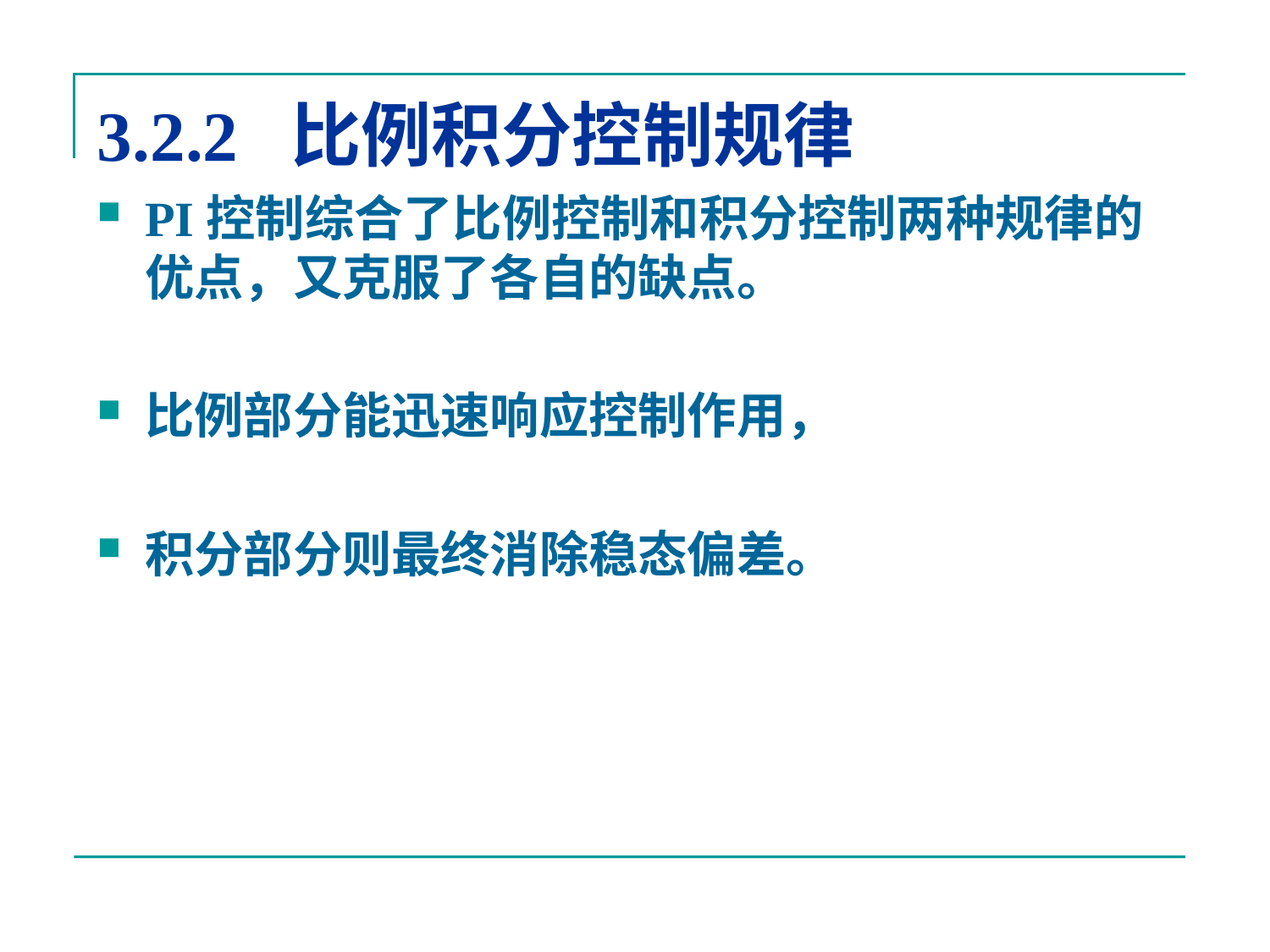

# 3.2.2  比例积分控制规律
PI控制综合了比例控制和积分控制两种规律的优点，又克服了各自的缺点。

比例部分能迅速响应控制作用，

积分部分则最终消除稳态偏差。